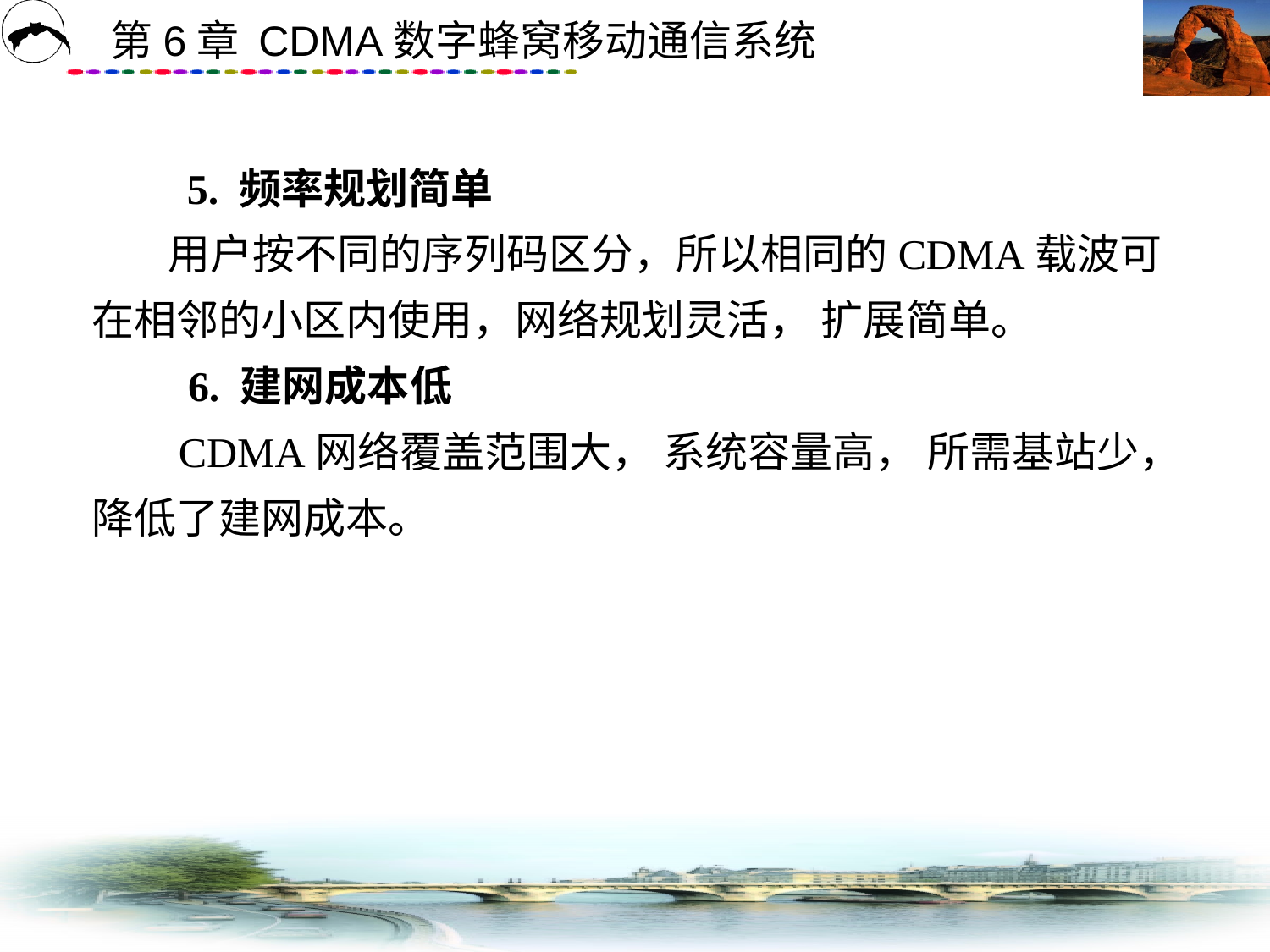

# 5. 频率规划简单 用户按不同的序列码区分，所以相同的CDMA载波可在相邻的小区内使用，网络规划灵活， 扩展简单。 6. 建网成本低 CDMA网络覆盖范围大， 系统容量高， 所需基站少， 降低了建网成本。